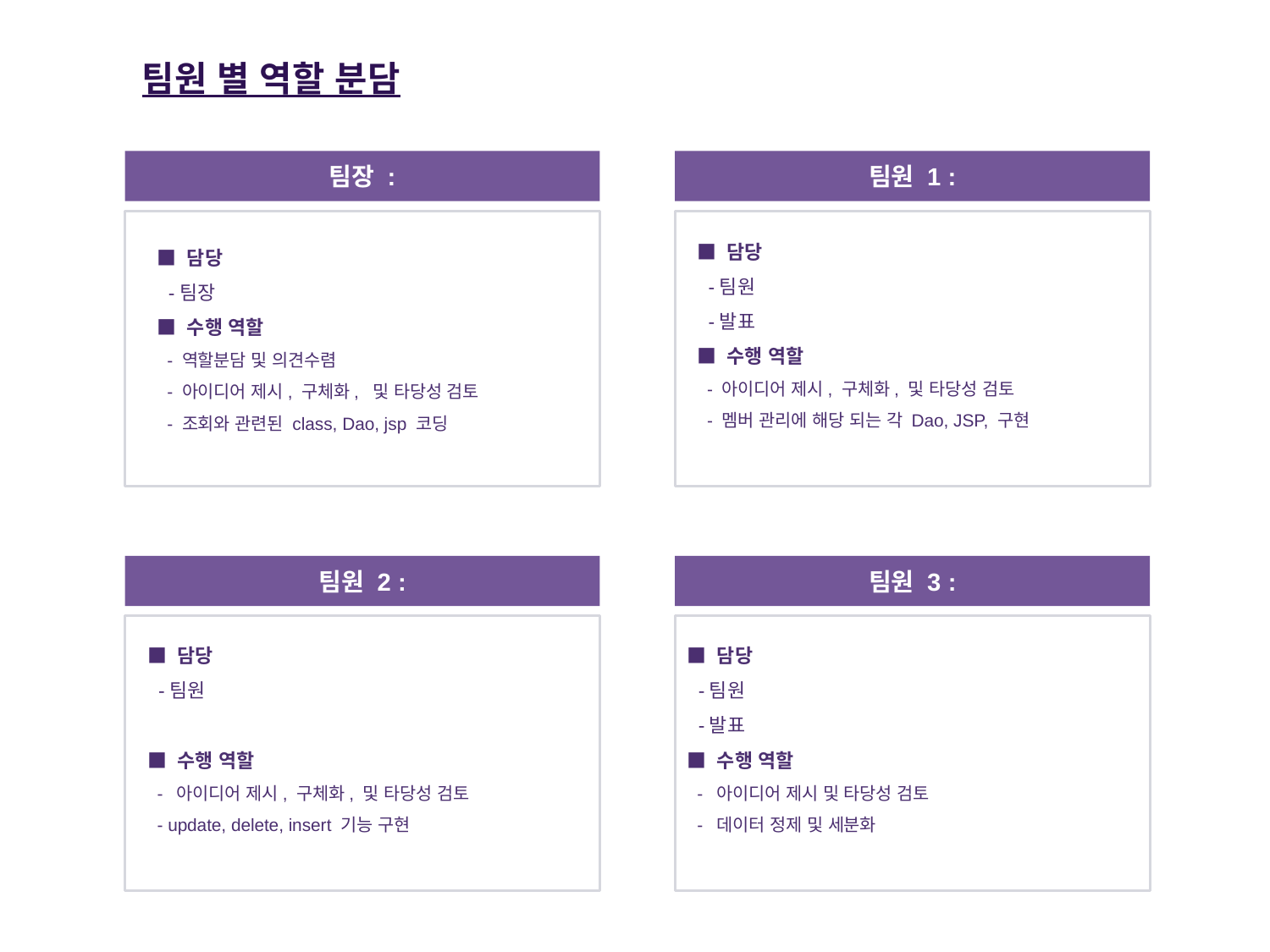

팀원 별 역할 분담
팀장 :

팀원 1 :

■ 담당
  -팀원
  -발표
■ 수행 역할
  - 아이디어 제시, 구체화, 및 타당성 검토
  - 멤버 관리에 해당 되는 각 Dao, JSP, 구현

■ 담당
  -팀장
■ 수행 역할
  - 역할분담 및 의견수렴
  - 아이디어 제시, 구체화,  및 타당성 검토
  - 조회와 관련된 class, Dao, jsp 코딩
팀원 2 :

팀원 3 :

■ 담당
  -팀원

■ 수행 역할
  -  아이디어 제시, 구체화, 및 타당성 검토
  - update, delete, insert 기능 구현
■ 담당
  -팀원
  -발표
■ 수행 역할
  -  아이디어 제시 및 타당성 검토
  -  데이터 정제 및 세분화